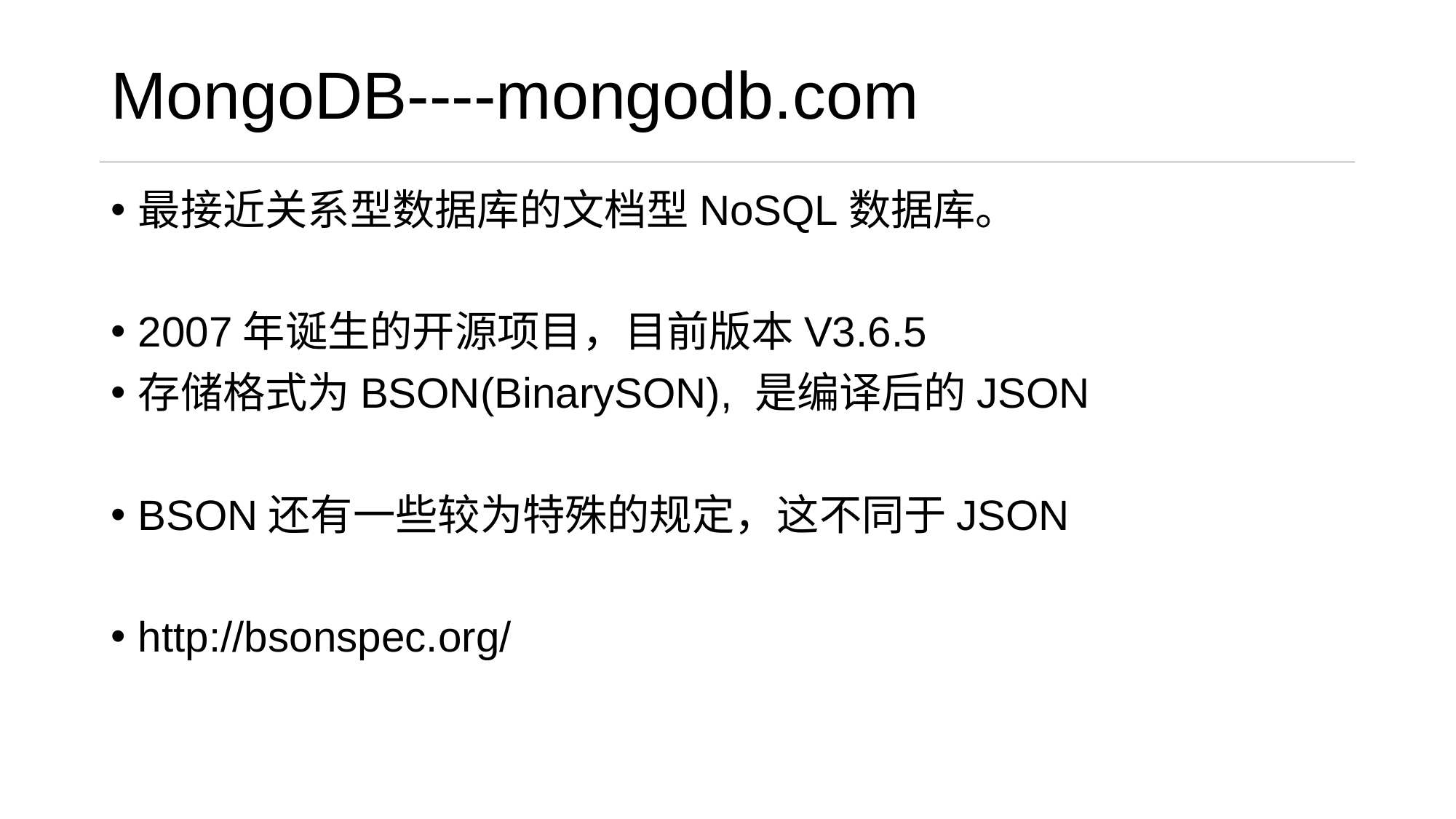

# MongoDB----mongodb.com
最接近关系型数据库的文档型NoSQL数据库。

2007年诞生的开源项目，目前版本V3.6.5
存储格式为BSON(BinarySON), 是编译后的JSON

BSON还有一些较为特殊的规定，这不同于JSON

http://bsonspec.org/